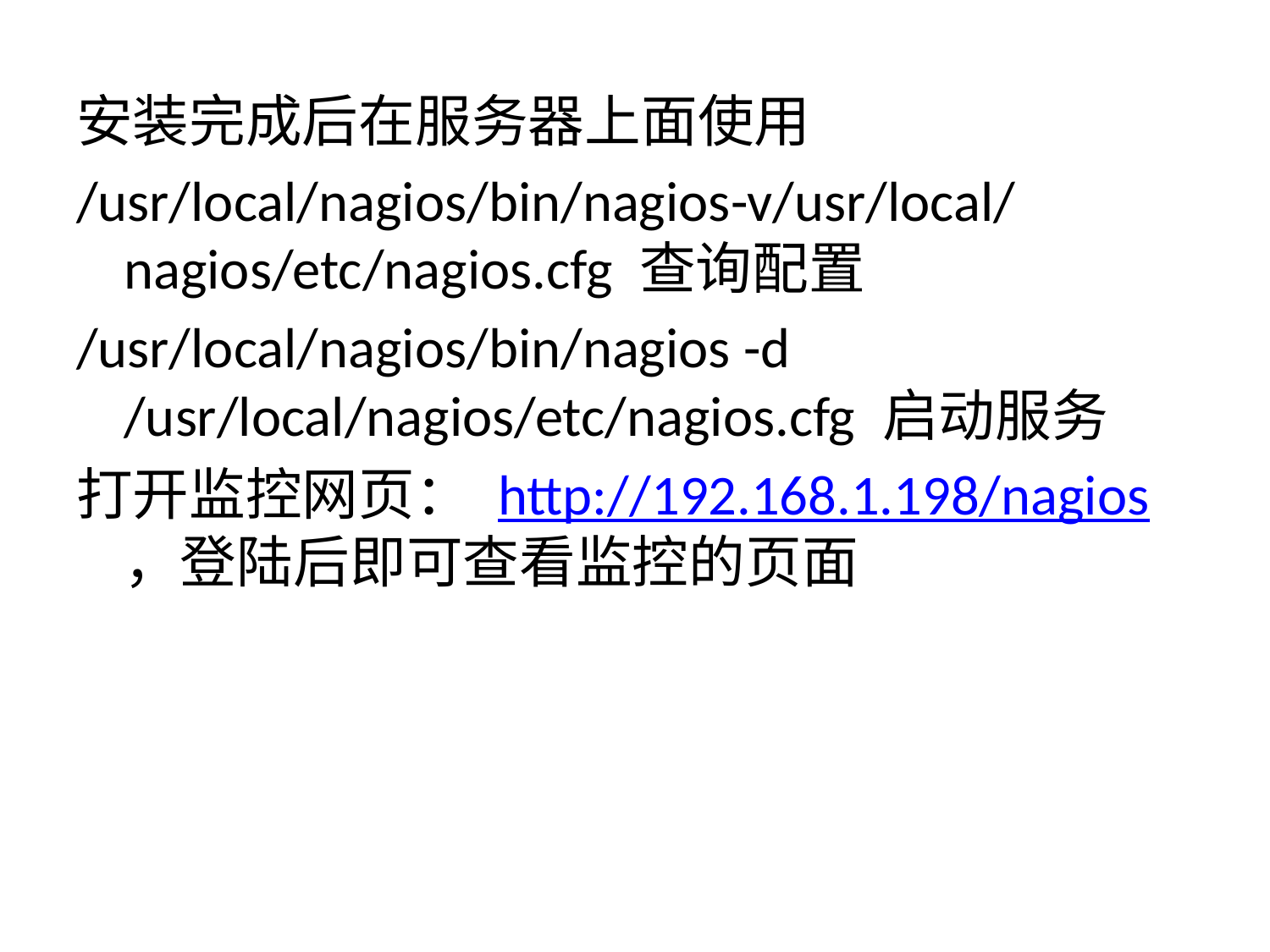

#
安装完成后在服务器上面使用
/usr/local/nagios/bin/nagios-v/usr/local/nagios/etc/nagios.cfg 查询配置
/usr/local/nagios/bin/nagios -d /usr/local/nagios/etc/nagios.cfg 启动服务
打开监控网页： http://192.168.1.198/nagios，登陆后即可查看监控的页面